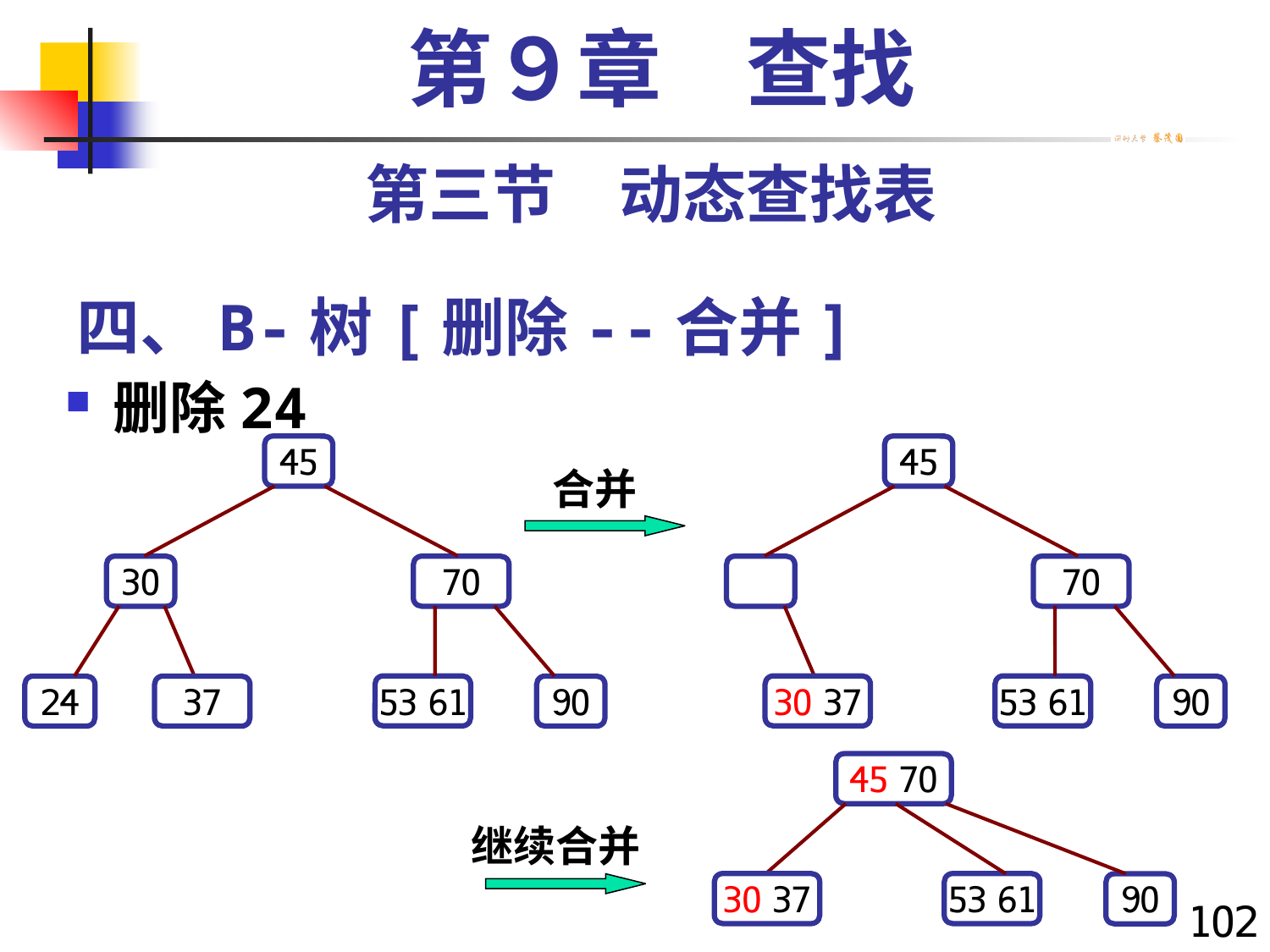

第９章　查找
第三节　动态查找表
# 四、B-树[删除--合并]
删除24
45

30
70

53 61
24
37
90
45

70

30 37
53 61
90
合并

45 70

30 37
53 61
90
继续合并

102